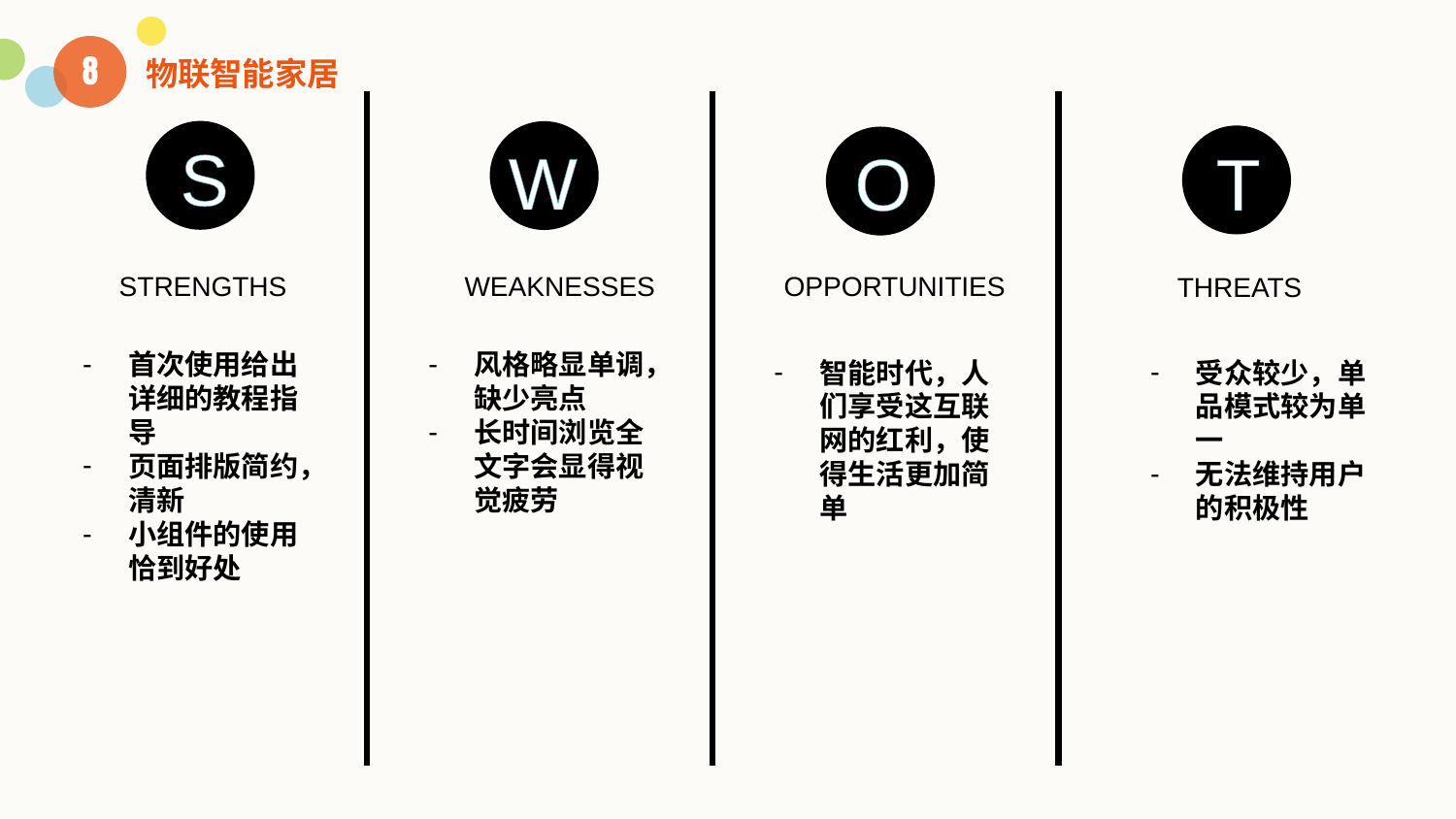

8
物联智能家居

S

W
O
T
STRENGTHS
WEAKNESSES
OPPORTUNITIES
THREATS
首次使用给出详细的教程指导
页面排版简约，清新
小组件的使用恰到好处

风格略显单调，缺少亮点
长时间浏览全文字会显得视觉疲劳
受众较少，单品模式较为单一
无法维持用户的积极性
智能时代，人们享受这互联网的红利，使得生活更加简单